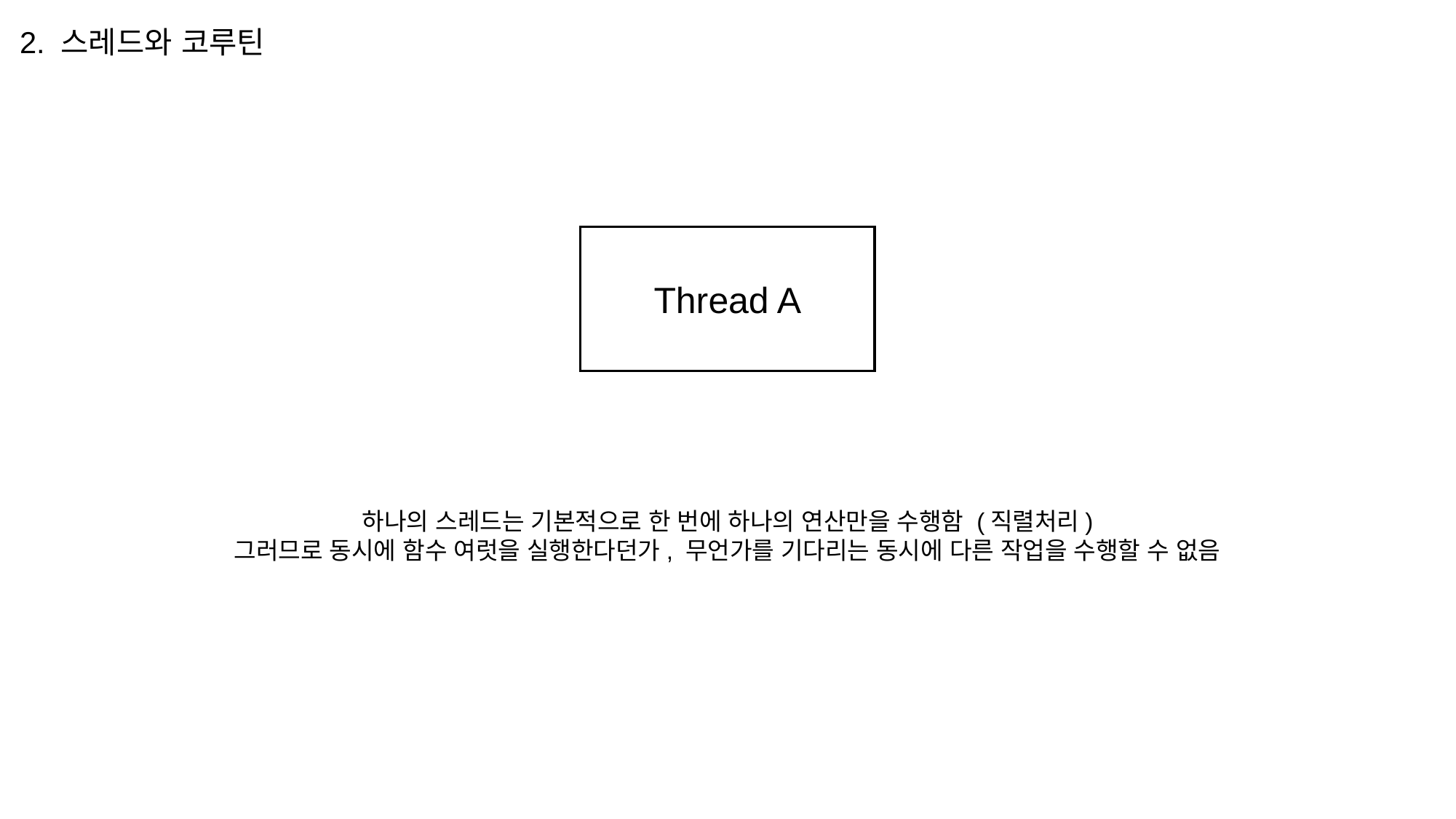

2. 스레드와 코루틴
Thread A
하나의 스레드는 기본적으로 한 번에 하나의 연산만을 수행함 (직렬처리)
그러므로 동시에 함수 여럿을 실행한다던가, 무언가를 기다리는 동시에 다른 작업을 수행할 수 없음